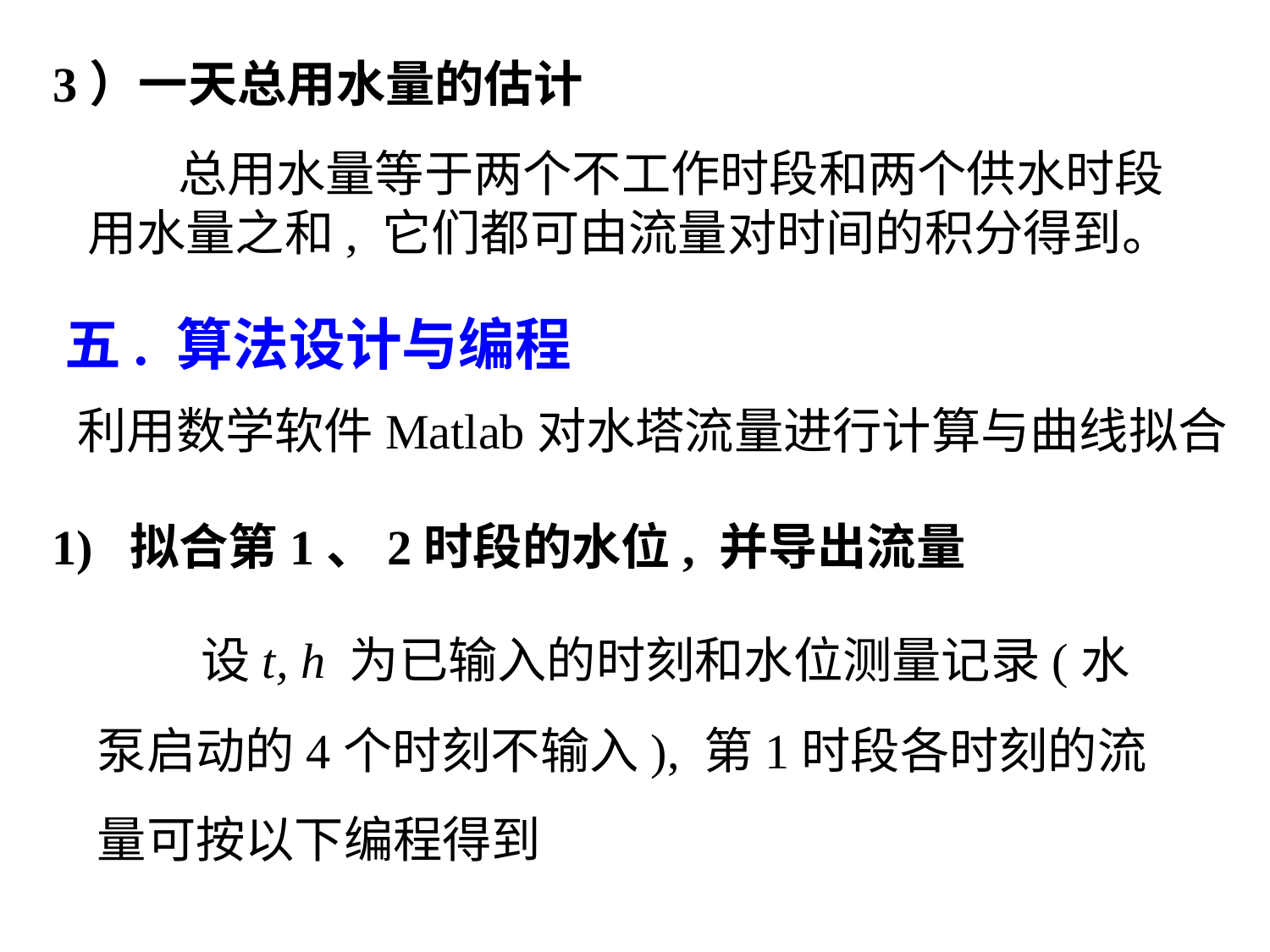

3）一天总用水量的估计
       总用水量等于两个不工作时段和两个供水时段用水量之和, 它们都可由流量对时间的积分得到。
五. 算法设计与编程
利用数学软件Matlab对水塔流量进行计算与曲线拟合
1)  拟合第1、2时段的水位, 并导出流量
       设t, h 为已输入的时刻和水位测量记录(水泵启动的4个时刻不输入), 第1时段各时刻的流量可按以下编程得到